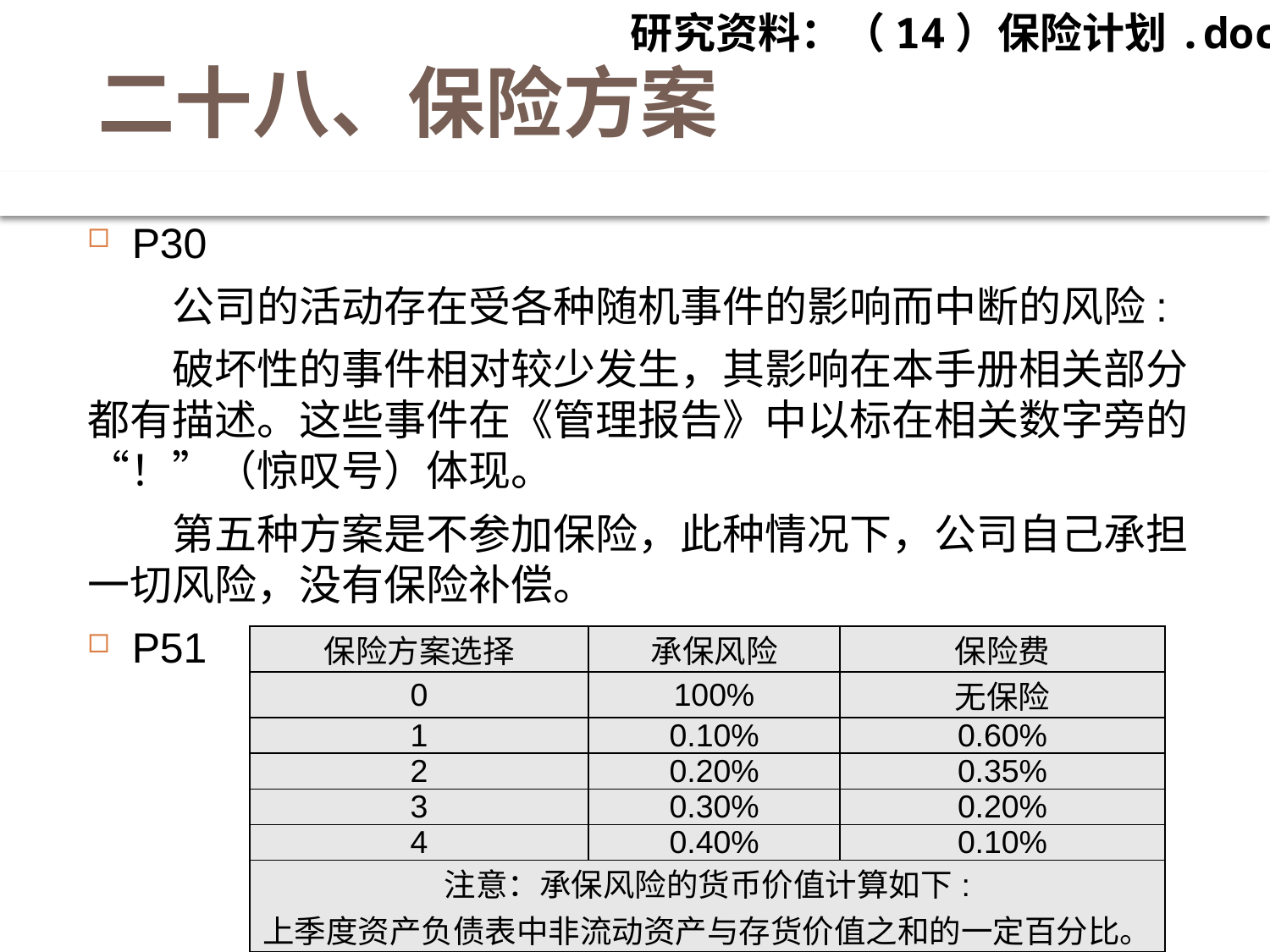

研究资料：（14）保险计划.doc
# 二十八、保险方案
P30
　　公司的活动存在受各种随机事件的影响而中断的风险:
　　破坏性的事件相对较少发生，其影响在本手册相关部分都有描述。这些事件在《管理报告》中以标在相关数字旁的“！”（惊叹号）体现。
　　第五种方案是不参加保险，此种情况下，公司自己承担一切风险，没有保险补偿。
P51
| 保险方案选择 | 承保风险 | 保险费 |
| --- | --- | --- |
| 0 | 100% | 无保险 |
| 1 | 0.10% | 0.60% |
| 2 | 0.20% | 0.35% |
| 3 | 0.30% | 0.20% |
| 4 | 0.40% | 0.10% |
| 注意：承保风险的货币价值计算如下: 上季度资产负债表中非流动资产与存货价值之和的一定百分比。 |  |  |